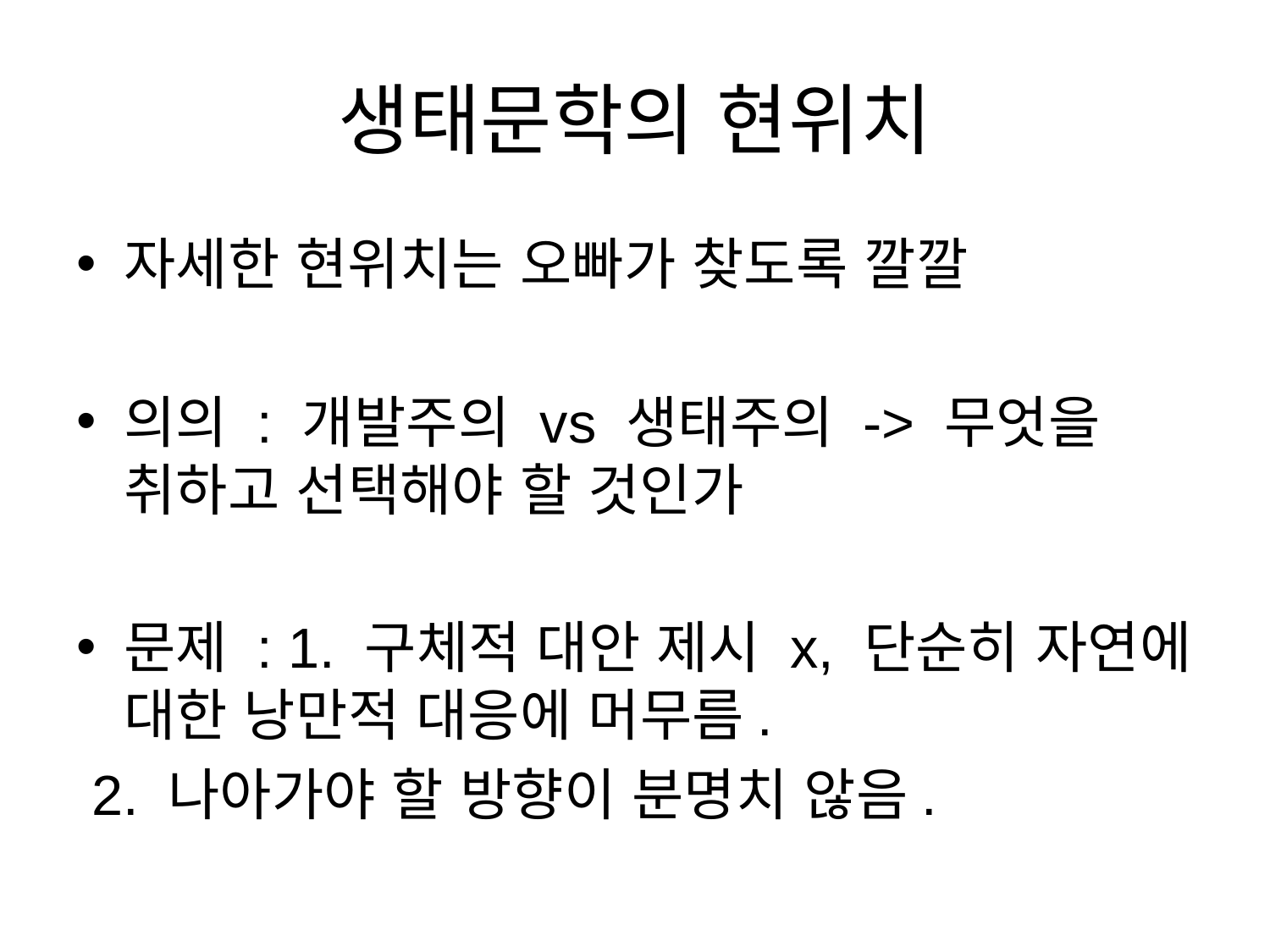

# 생태문학의 현위치
자세한 현위치는 오빠가 찾도록 깔깔

의의 : 개발주의 vs 생태주의 -> 무엇을 취하고 선택해야 할 것인가

문제 : 1. 구체적 대안 제시 x, 단순히 자연에 대한 낭만적 대응에 머무름.
 2. 나아가야 할 방향이 분명치 않음.